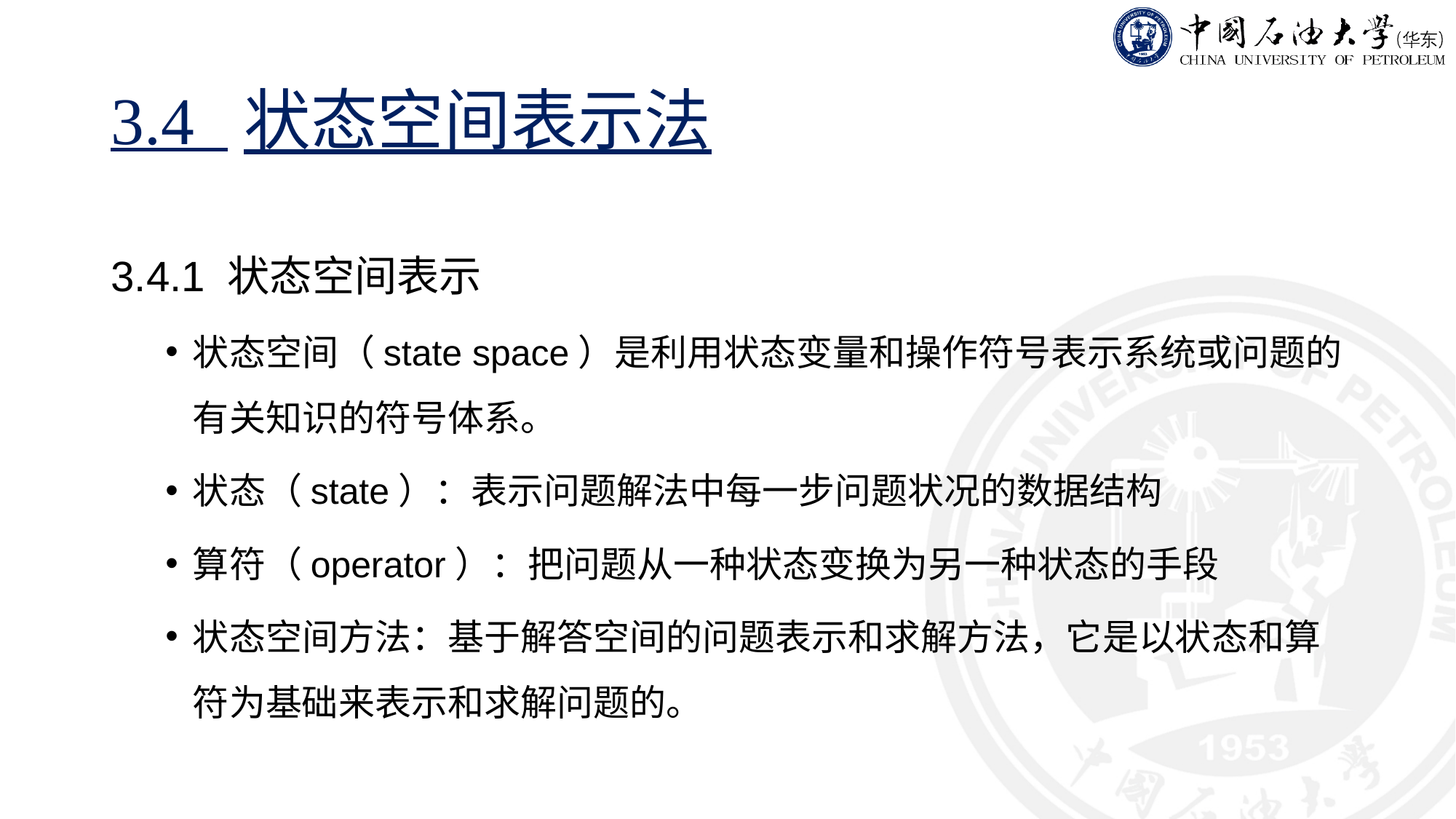

# 3.4  状态空间表示法
3.4.1 状态空间表示
状态空间（state space）是利用状态变量和操作符号表示系统或问题的有关知识的符号体系。
状态（state）：表示问题解法中每一步问题状况的数据结构
算符（operator）：把问题从一种状态变换为另一种状态的手段
状态空间方法：基于解答空间的问题表示和求解方法，它是以状态和算符为基础来表示和求解问题的。